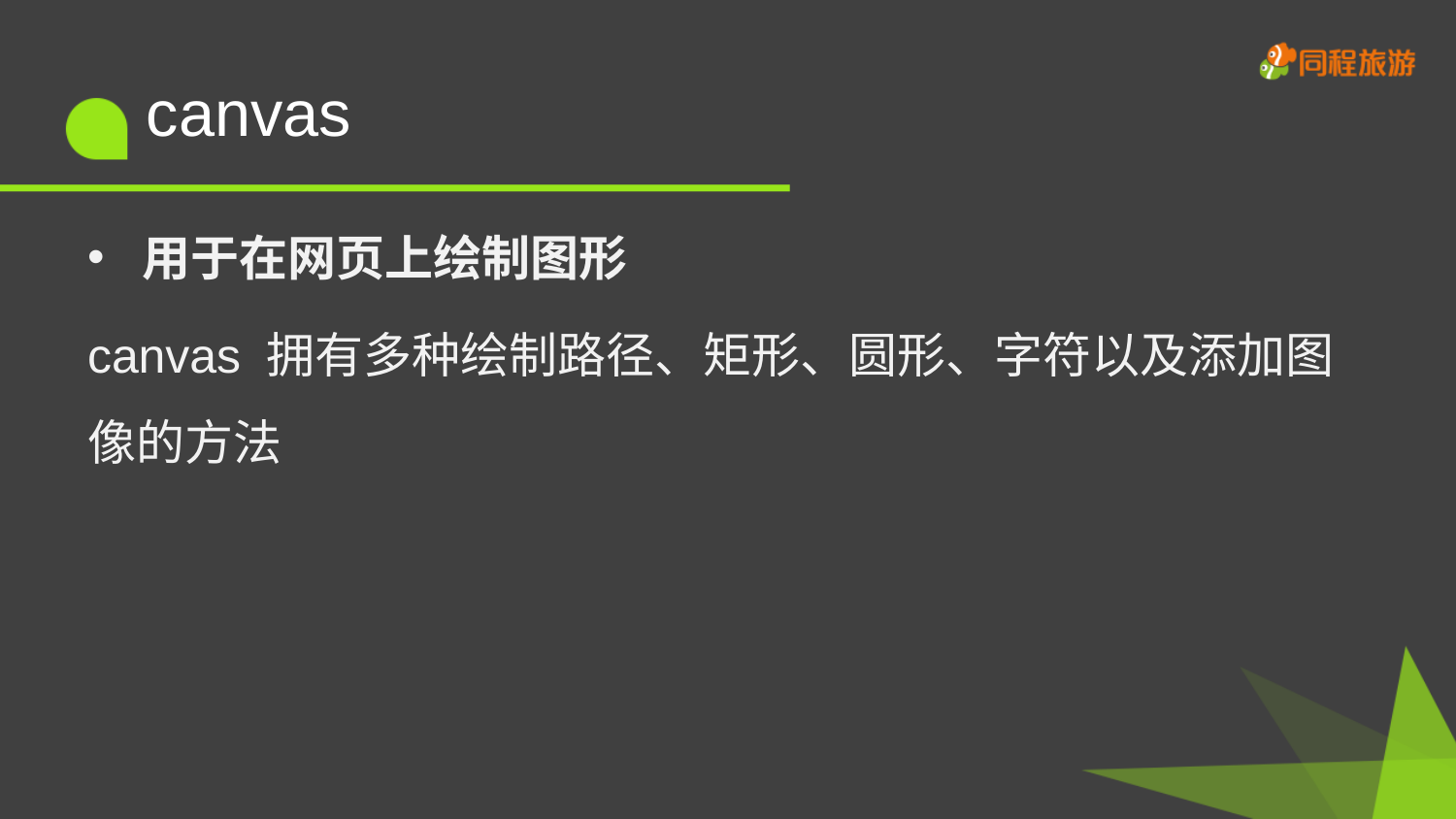

# canvas
用于在网页上绘制图形
canvas 拥有多种绘制路径、矩形、圆形、字符以及添加图像的方法